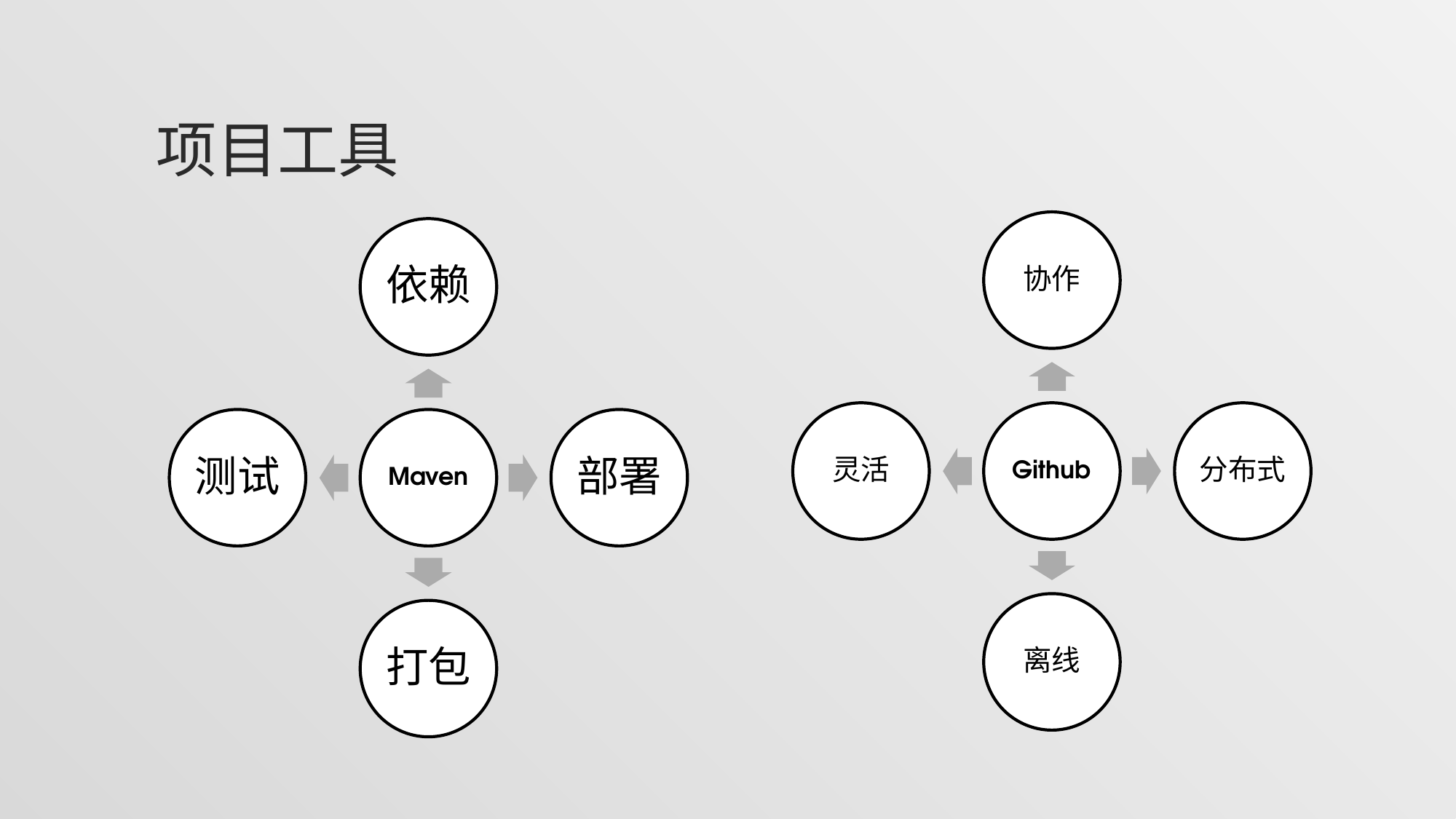

# 项目工具
Github

协作

分布式

离线

灵活
Maven

依赖

部署

打包

测试